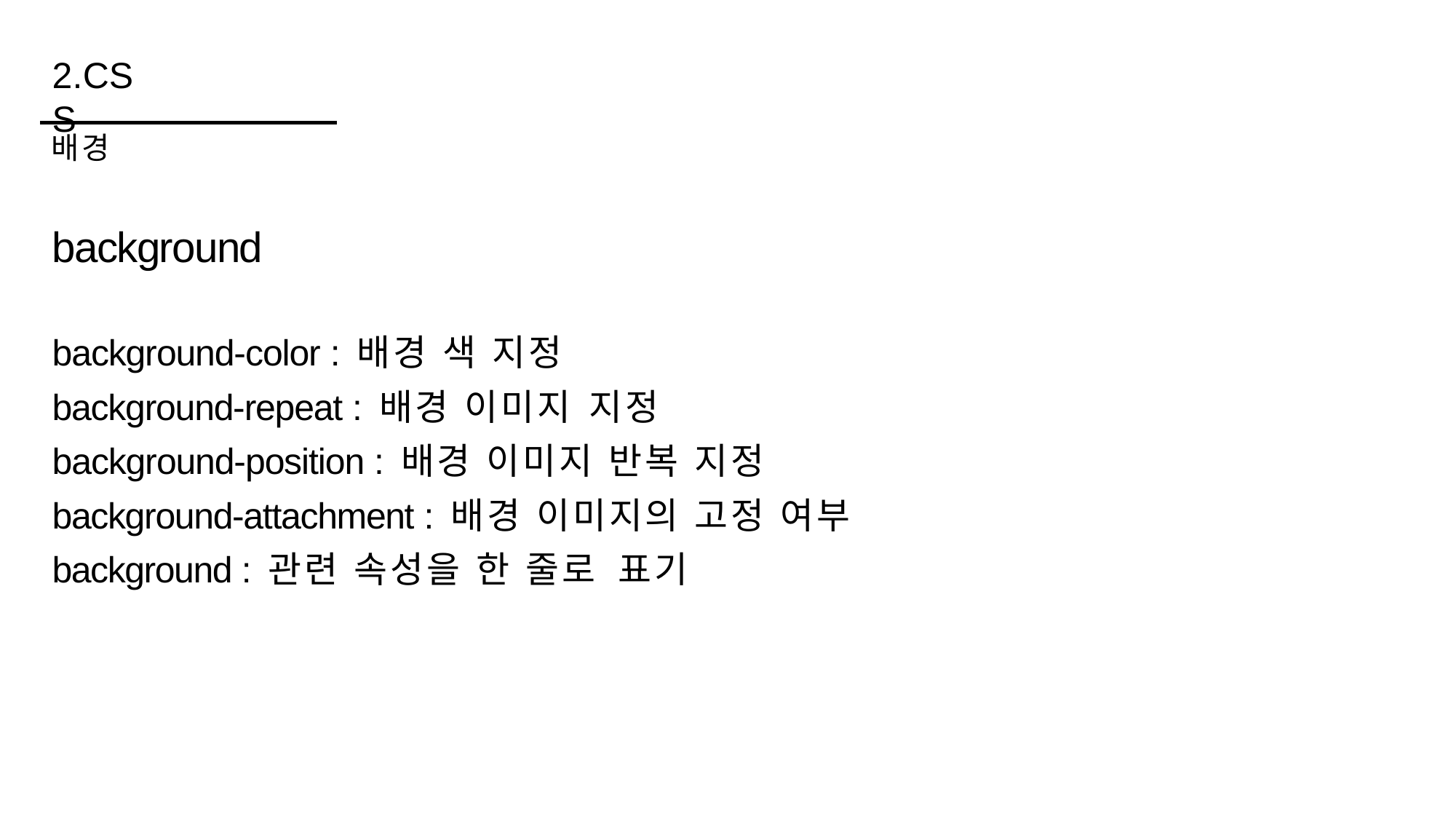

# 2.CSS

배경

background
background-color : 배경 색 지정  background-repeat : 배경 이미지 지정
background-position : 배경 이미지 반복 지정  background-attachment : 배경 이미지의 고정 여부  background : 관련 속성을 한 줄로 표기